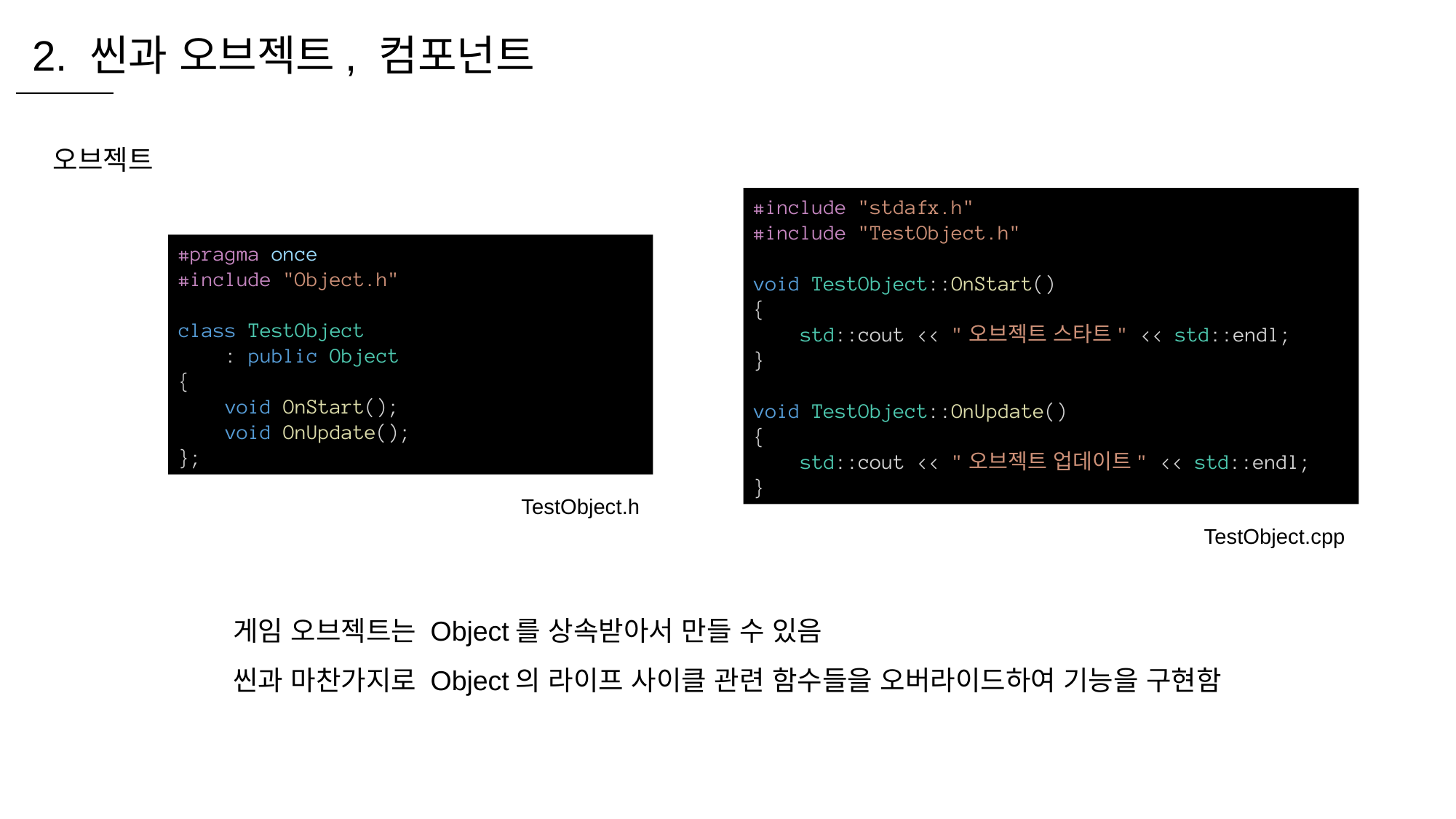

2. 씬과 오브젝트, 컴포넌트
오브젝트
#include "stdafx.h"
#include "TestObject.h"
void TestObject::OnStart()
{
    std::cout << "오브젝트 스타트" << std::endl;
}
void TestObject::OnUpdate()
{
    std::cout << "오브젝트 업데이트" << std::endl;
}
#pragma once
#include "Object.h"
class TestObject
    : public Object
{
    void OnStart();
    void OnUpdate();
};
TestObject.h
TestObject.cpp
게임 오브젝트는 Object를 상속받아서 만들 수 있음
씬과 마찬가지로 Object의 라이프 사이클 관련 함수들을 오버라이드하여 기능을 구현함